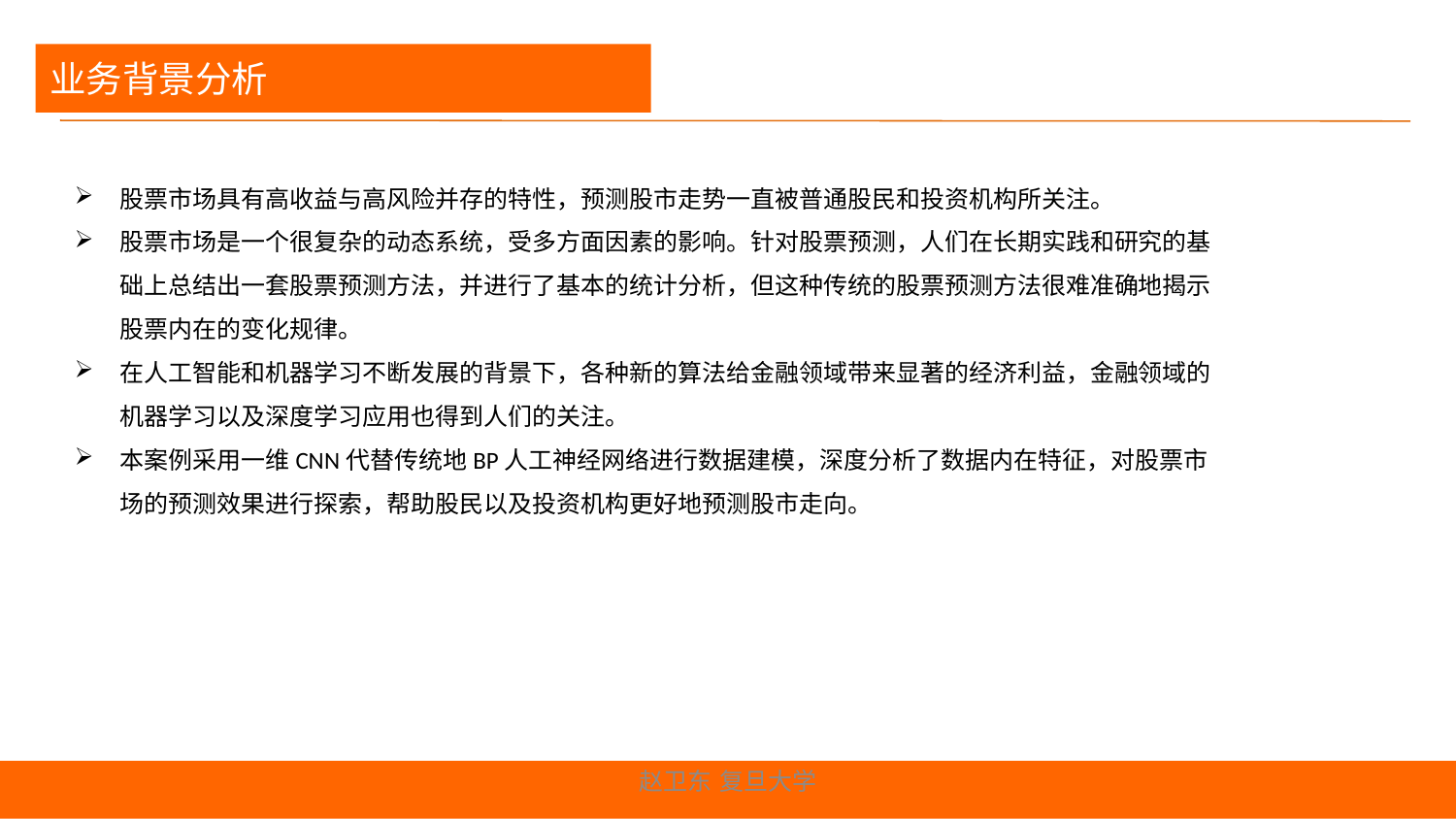

业务背景分析
股票市场具有高收益与高风险并存的特性，预测股市走势一直被普通股民和投资机构所关注。
股票市场是一个很复杂的动态系统，受多方面因素的影响。针对股票预测，人们在长期实践和研究的基础上总结出一套股票预测方法，并进行了基本的统计分析，但这种传统的股票预测方法很难准确地揭示股票内在的变化规律。
在人工智能和机器学习不断发展的背景下，各种新的算法给金融领域带来显著的经济利益，金融领域的机器学习以及深度学习应用也得到人们的关注。
本案例采用一维CNN代替传统地BP人工神经网络进行数据建模，深度分析了数据内在特征，对股票市场的预测效果进行探索，帮助股民以及投资机构更好地预测股市走向。
赵卫东 复旦大学